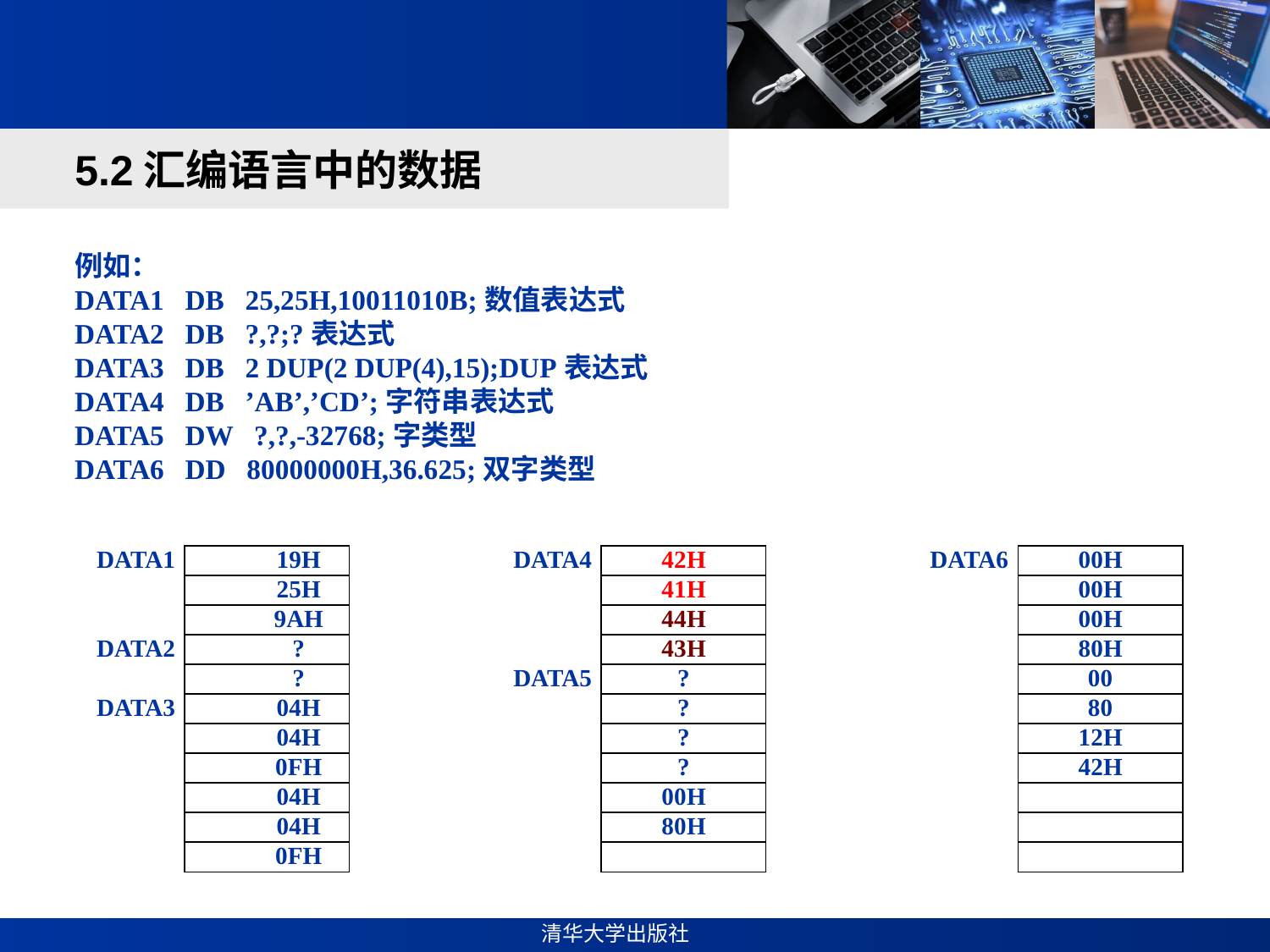

#
5.2汇编语言中的数据

例如：
DATA1   DB   25,25H,10011010B;数值表达式
DATA2   DB   ?,?;?表达式
DATA3   DB   2 DUP(2 DUP(4),15);DUP表达式
DATA4   DB   ’AB’,’CD’;字符串表达式
DATA5   DW   ?,?,-32768;字类型
DATA6   DD   80000000H,36.625;双字类型
| DATA1 | 19H | DATA4 | 42H | DATA6 | 00H |
| --- | --- | --- | --- | --- | --- |
|  | 25H |  | 41H |  | 00H |
|  | 9AH |  | 44H |  | 00H |
| DATA2 | ? |  | 43H |  | 80H |
|  | ? | DATA5 | ? |  | 00 |
| DATA3 | 04H |  | ? |  | 80 |
|  | 04H |  | ? |  | 12H |
|  | 0FH |  | ? |  | 42H |
|  | 04H |  | 00H |  |  |
|  | 04H |  | 80H |  |  |
|  | 0FH |  |  |  |  |